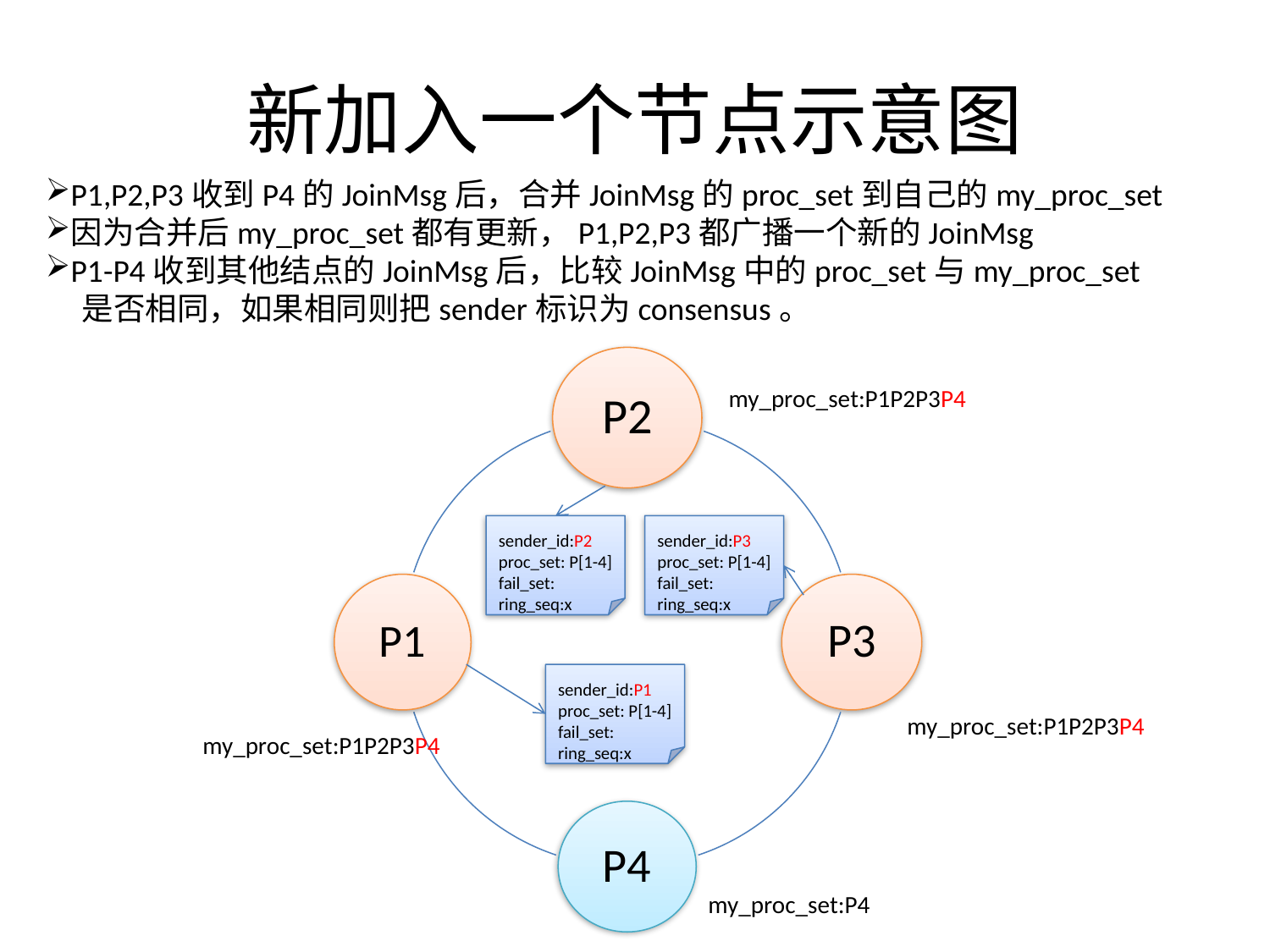

# 新加入一个节点示意图
P1,P2,P3收到P4的JoinMsg后，合并JoinMsg的proc_set到自己的my_proc_set
因为合并后my_proc_set都有更新，P1,P2,P3都广播一个新的JoinMsg
P1-P4收到其他结点的JoinMsg后，比较JoinMsg中的proc_set与my_proc_set
    是否相同，如果相同则把sender标识为consensus。
P2
P3
P4
P1
my_proc_set:P1P2P3P4

sender_id:P2
proc_set: P[1-4]
fail_set:
ring_seq:x

sender_id:P3
proc_set: P[1-4]
fail_set:
ring_seq:x

sender_id:P1
proc_set: P[1-4]
fail_set:
ring_seq:x
my_proc_set:P1P2P3P4
my_proc_set:P1P2P3P4
my_proc_set:P4